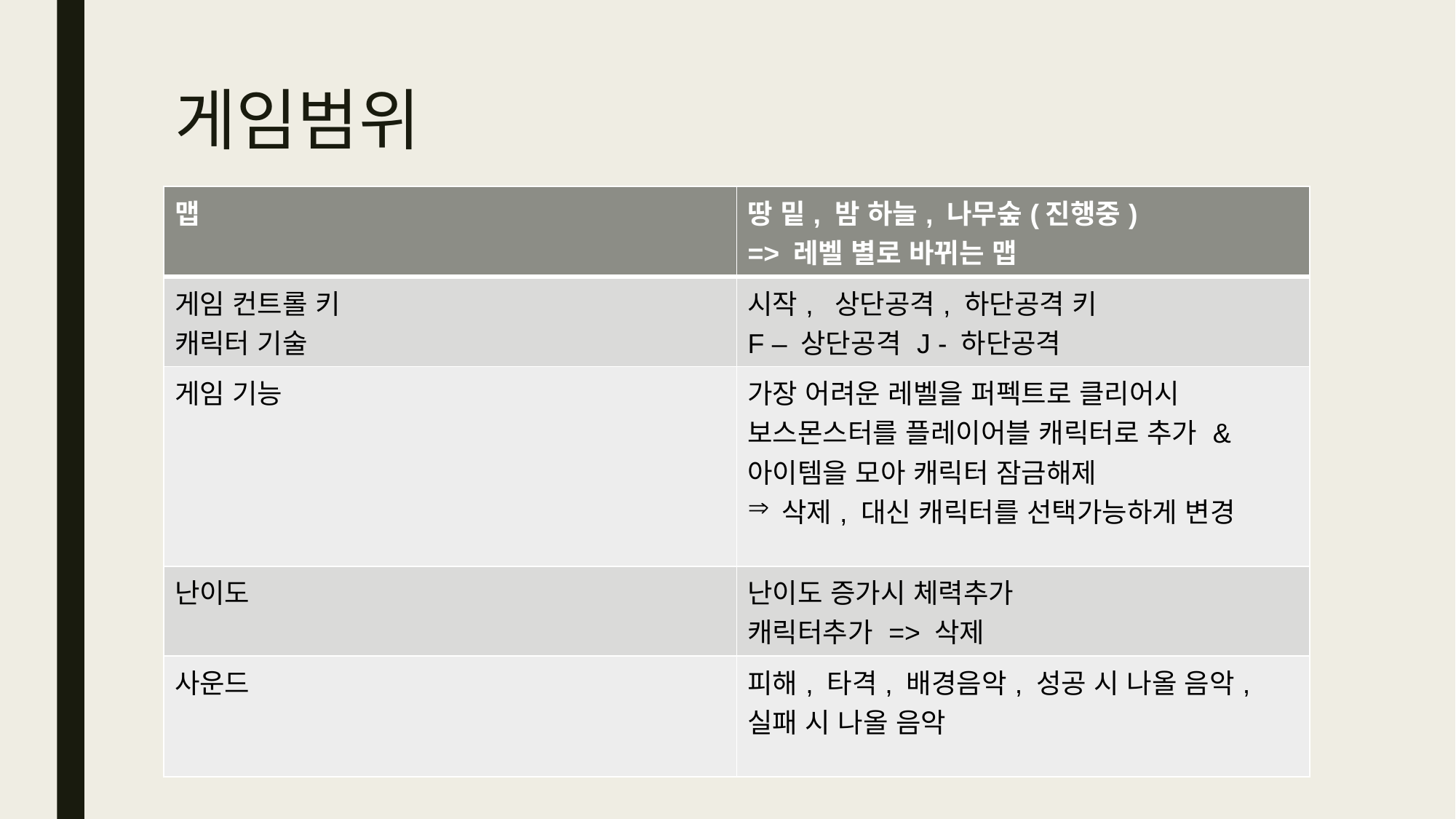

# 게임범위
| 맵 | 땅 밑, 밤 하늘, 나무숲(진행중) => 레벨 별로 바뀌는 맵 |
| --- | --- |
| 게임 컨트롤 키 캐릭터 기술 | 시작, 상단공격, 하단공격 키 F – 상단공격 J - 하단공격 |
| 게임 기능 | 가장 어려운 레벨을 퍼펙트로 클리어시 보스몬스터를 플레이어블 캐릭터로 추가 & 아이템을 모아 캐릭터 잠금해제 삭제, 대신 캐릭터를 선택가능하게 변경 |
| 난이도 | 난이도 증가시 체력추가 캐릭터추가 => 삭제 |
| 사운드 | 피해, 타격, 배경음악, 성공 시 나올 음악, 실패 시 나올 음악 |